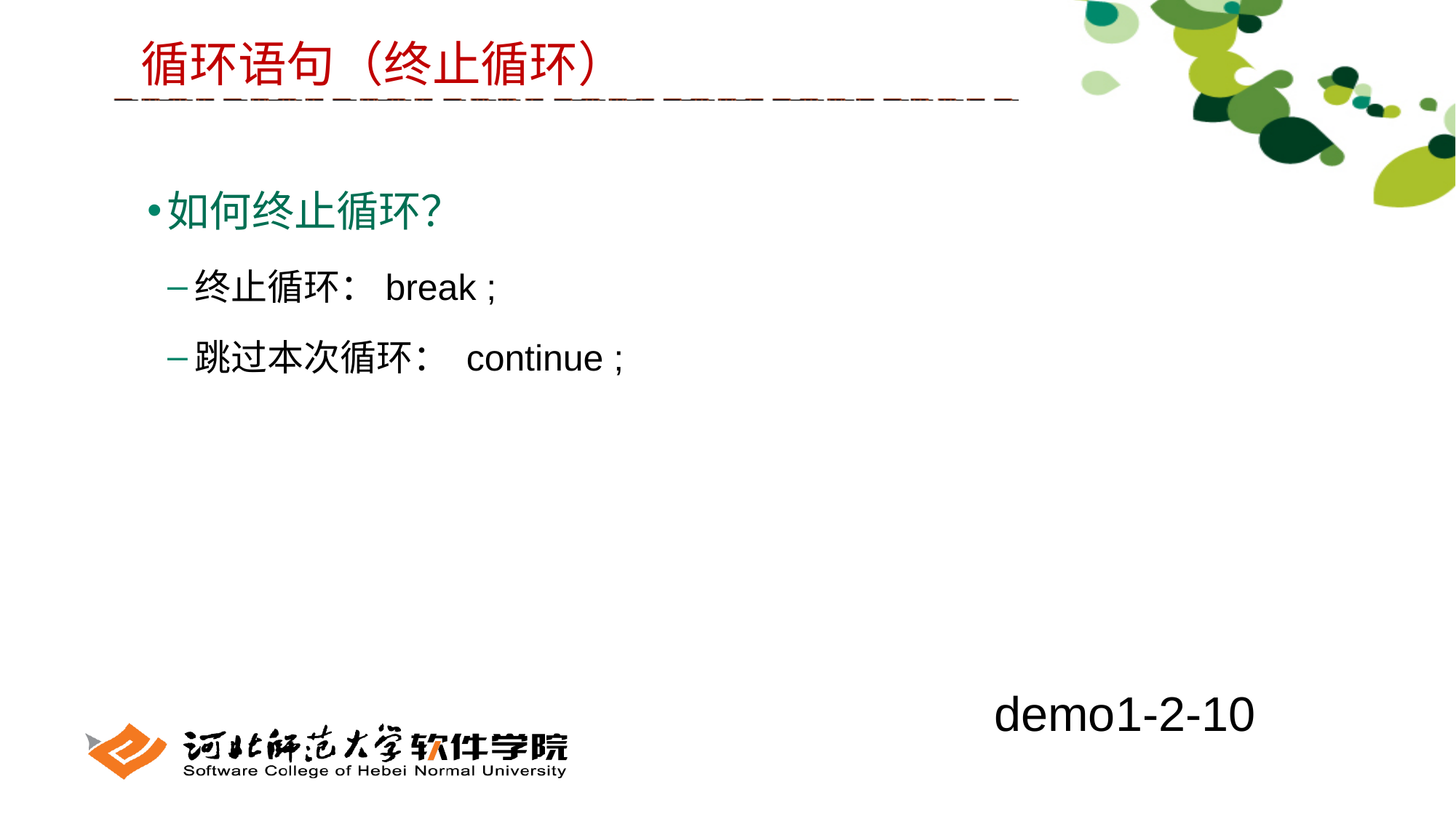

循环语句（终止循环）
如何终止循环？
终止循环：break ;
跳过本次循环： continue ;
demo1-2-10